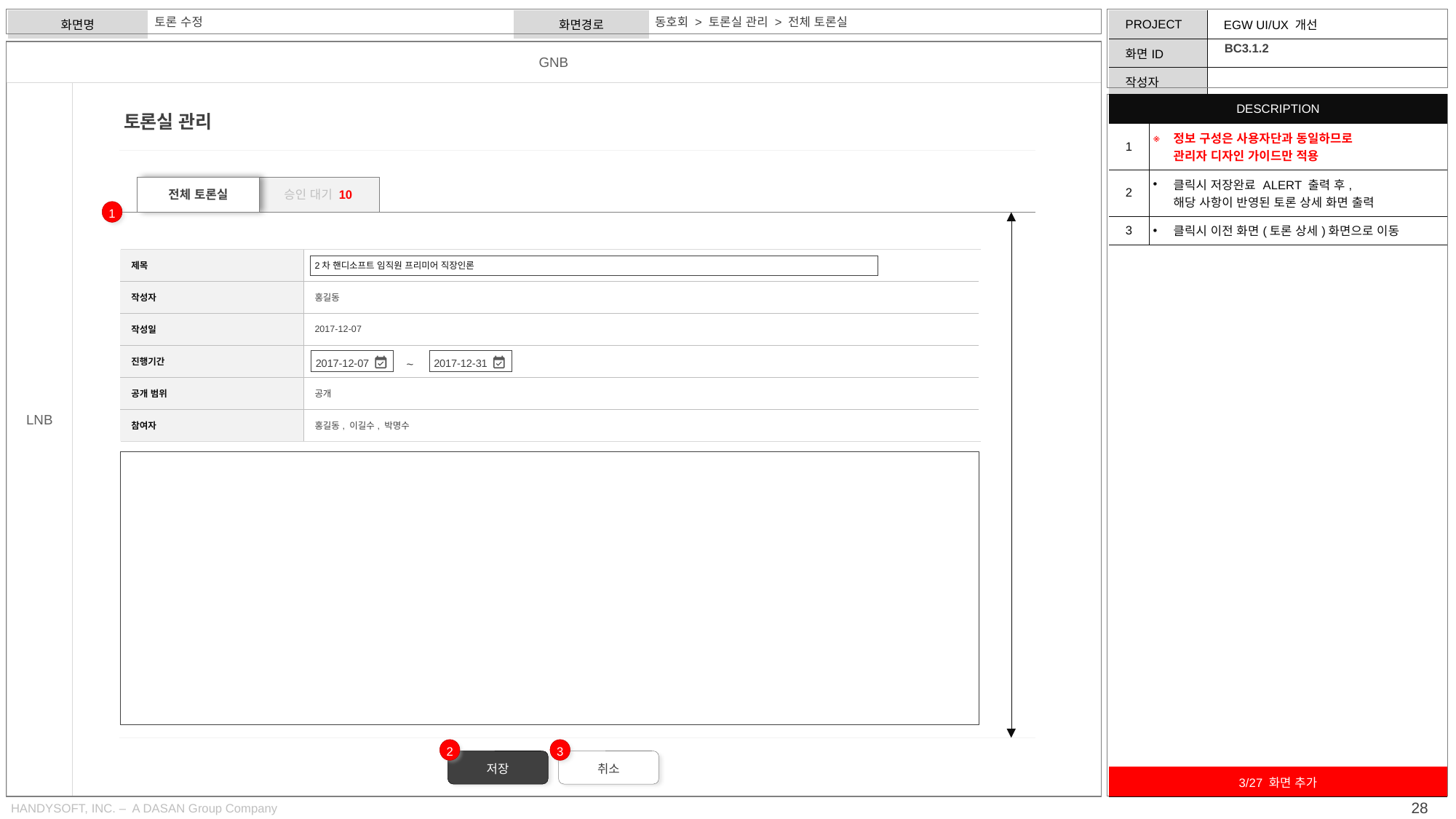

토론 수정
동호회 > 토론실 관리 > 전체 토론실
BC3.1.2
| DESCRIPTION |  |
| --- | --- |
| 1 | 정보 구성은 사용자단과 동일하므로 관리자 디자인 가이드만 적용 |
| 2 | 클릭시 저장완료 ALERT 출력 후, 해당 사항이 반영된 토론 상세 화면 출력 |
| 3 | 클릭시 이전 화면(토론 상세)화면으로 이동 |
토론실 관리
전체 토론실
승인 대기 10
1
| 제목 | 2차 핸디소프트 임직원 프리미어 직장인론 |
| --- | --- |
| 작성자 | 홍길동 |
| 작성일 | 2017-12-07 |
| 진행기간 |  |
| 공개 범위 | 공개 |
| 참여자 | 홍길동, 이길수, 박명수 |

2017-12-07

2017-12-31

~

2
3
저장
취소
| 3/27 화면 추가 |
| --- |